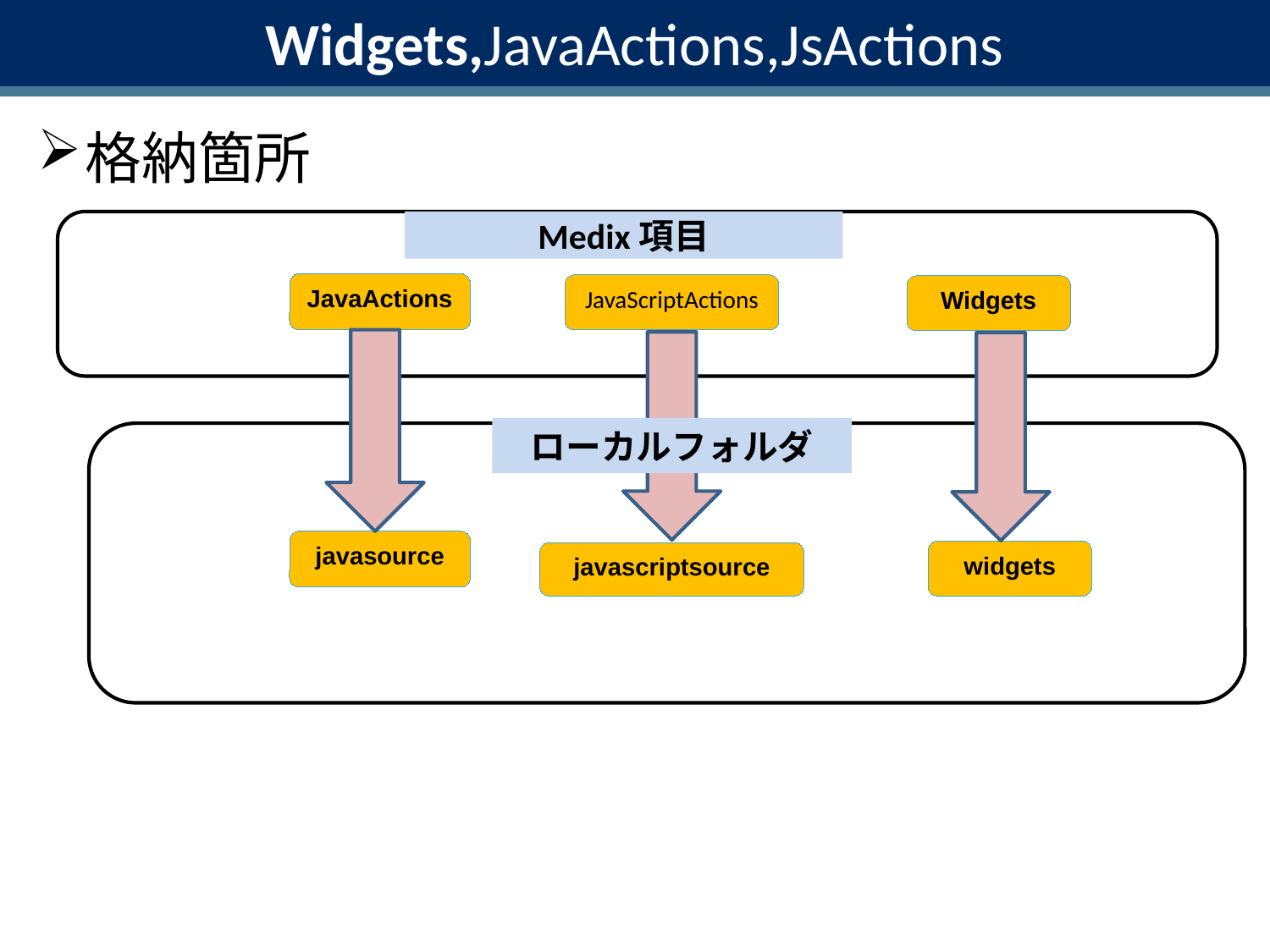

# Widgets,JavaActions,JsActions
格納箇所

Medix項目
JavaActions
JavaScriptActions

javascriptsource
Widgets

widgets

ローカルフォルダ

javasource